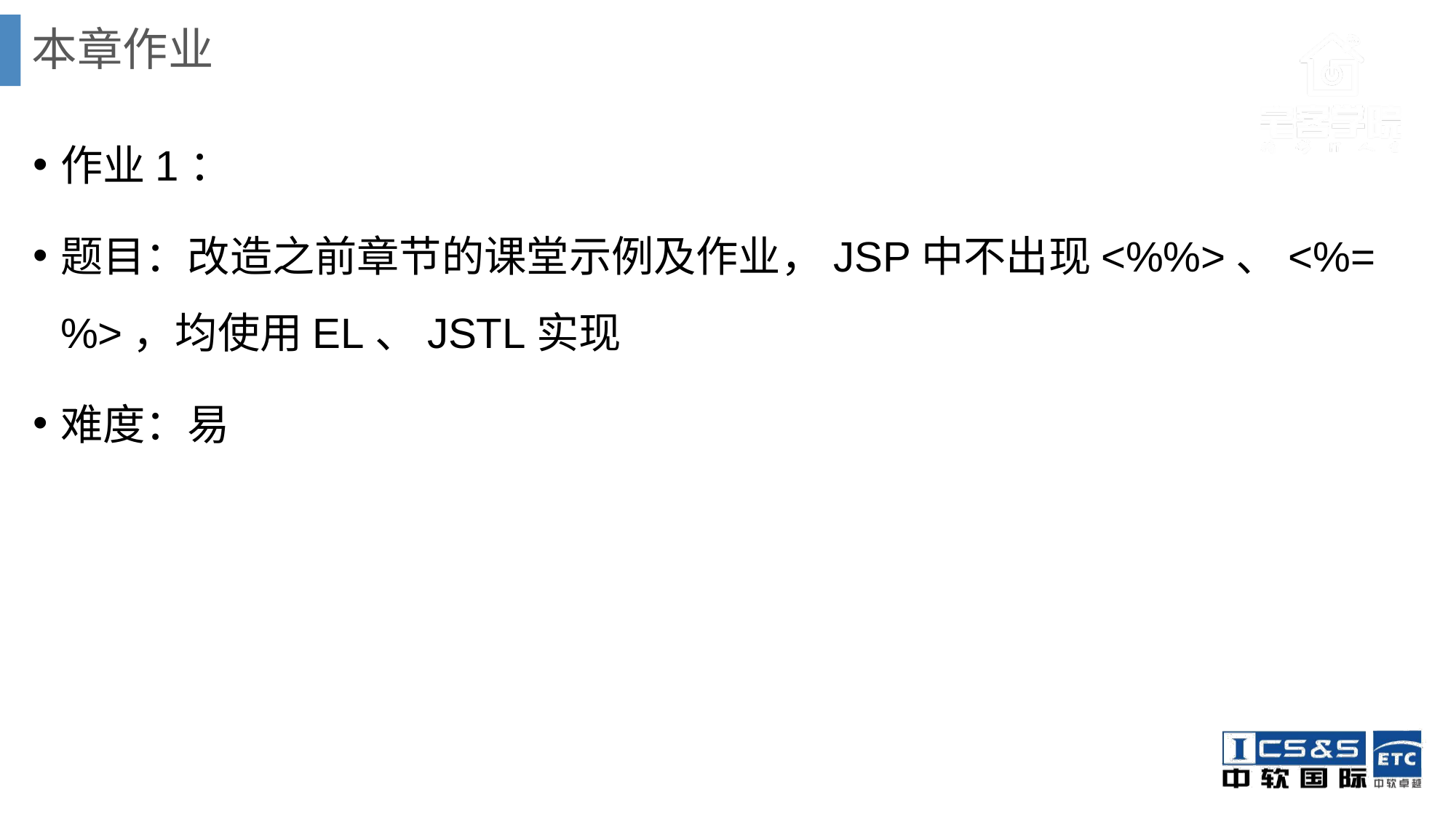

# 本章作业
作业1：
题目：改造之前章节的课堂示例及作业，JSP中不出现<%%>、<%=%>，均使用EL、JSTL实现
难度：易